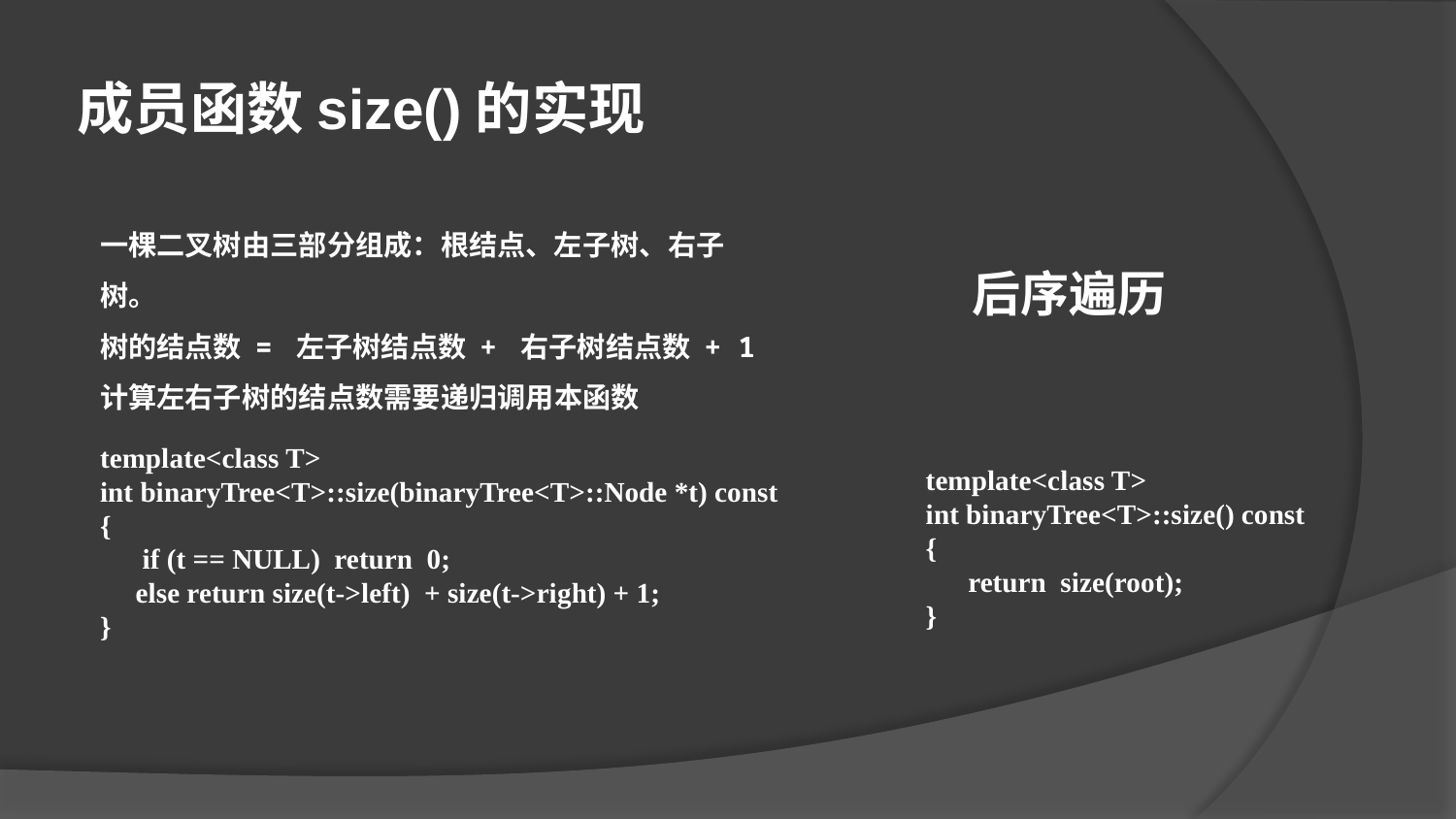

成员函数size()的实现
一棵二叉树由三部分组成：根结点、左子树、右子树。
树的结点数 = 左子树结点数 + 右子树结点数 + 1
计算左右子树的结点数需要递归调用本函数
后序遍历
template<class T>
int binaryTree<T>::size(binaryTree<T>::Node *t) const
{
      if (t == NULL)  return  0;
     else return size(t->left)  + size(t->right) + 1;
}

template<class T>
int binaryTree<T>::size() const
{
      return  size(root);
}